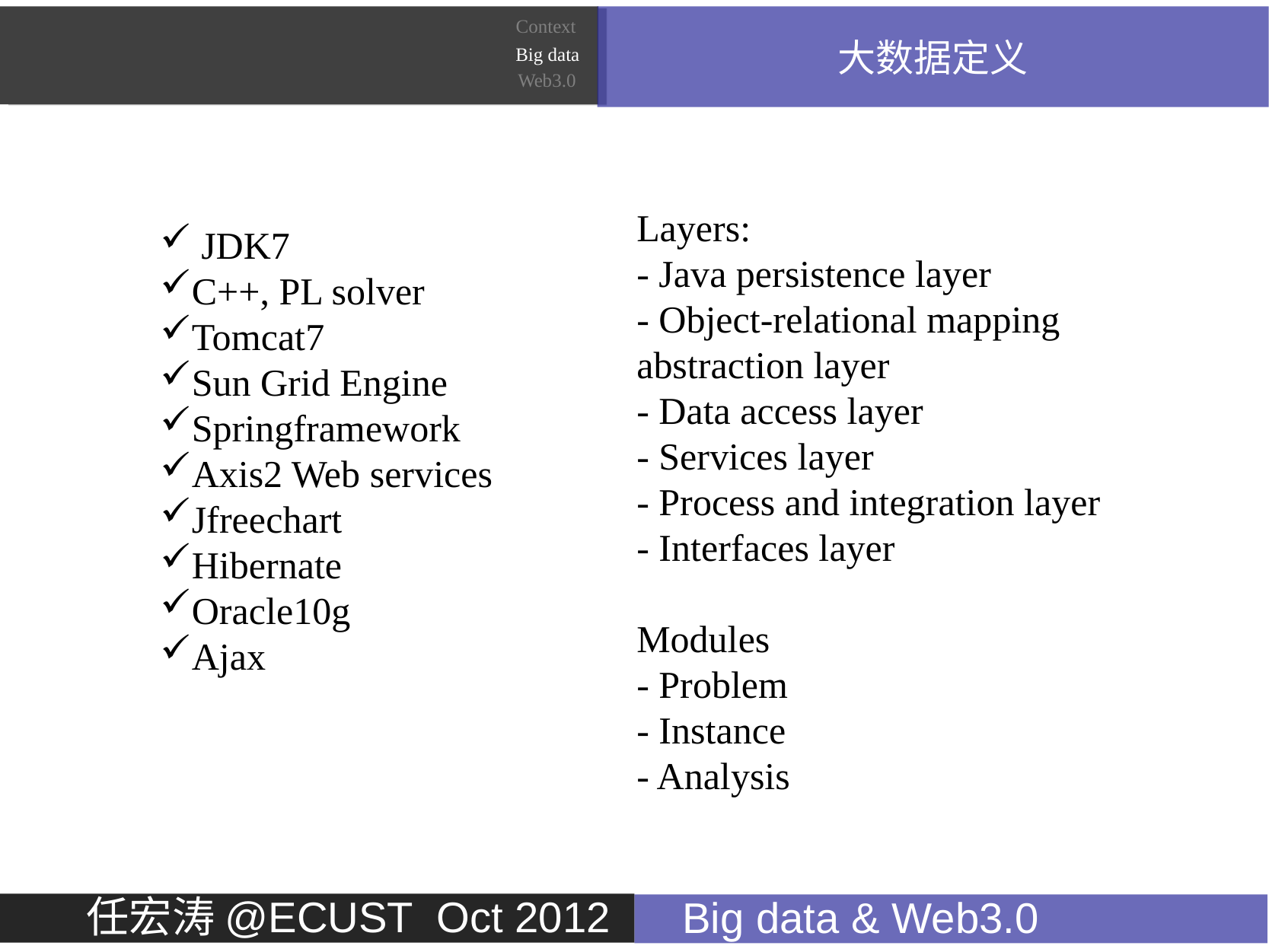

大数据定义
Context
Big data
Web3.0
Layers:
- Java persistence layer
- Object-relational mapping abstraction layer
- Data access layer
- Services layer
- Process and integration layer
- Interfaces layer

Modules
- Problem
- Instance
- Analysis
 JDK7
C++, PL solver
Tomcat7
Sun Grid Engine
Springframework
Axis2 Web services
Jfreechart
Hibernate
Oracle10g
Ajax

        任宏涛@ECUST  Oct 2012
    Big data & Web3.0